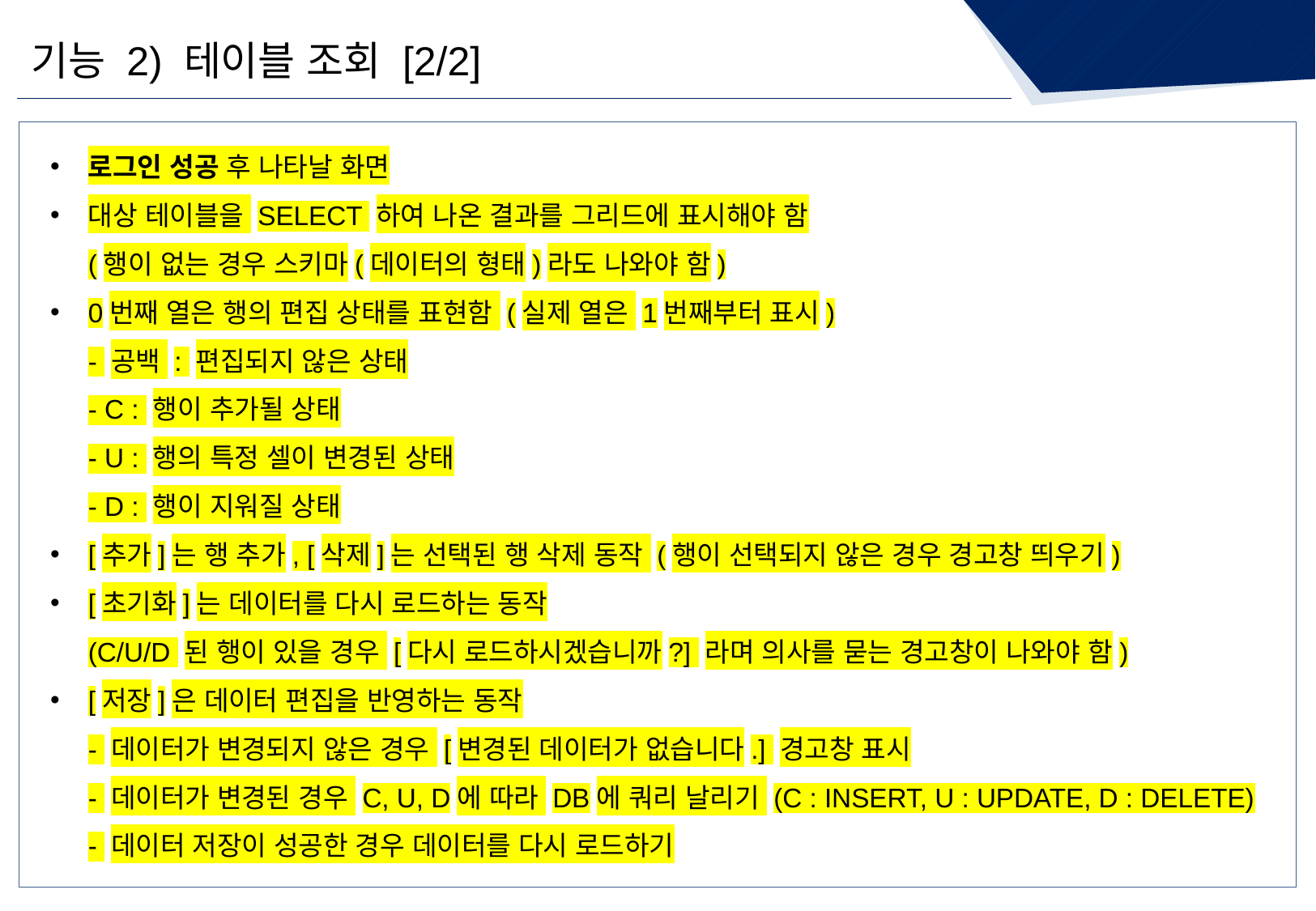

기능 2) 테이블 조회 [2/2]

로그인 성공 후 나타날 화면
대상 테이블을 SELECT 하여 나온 결과를 그리드에 표시해야 함
(행이 없는 경우 스키마(데이터의 형태)라도 나와야 함)
0번째 열은 행의 편집 상태를 표현함 (실제 열은 1번째부터 표시)
- 공백 : 편집되지 않은 상태
- C : 행이 추가될 상태
- U : 행의 특정 셀이 변경된 상태
- D : 행이 지워질 상태
[추가]는 행 추가, [삭제]는 선택된 행 삭제 동작 (행이 선택되지 않은 경우 경고창 띄우기)
[초기화]는 데이터를 다시 로드하는 동작
(C/U/D 된 행이 있을 경우 [다시 로드하시겠습니까?] 라며 의사를 묻는 경고창이 나와야 함)
[저장]은 데이터 편집을 반영하는 동작
- 데이터가 변경되지 않은 경우 [변경된 데이터가 없습니다.] 경고창 표시
- 데이터가 변경된 경우 C, U, D에 따라 DB에 쿼리 날리기 (C : INSERT, U : UPDATE, D : DELETE)
- 데이터 저장이 성공한 경우 데이터를 다시 로드하기